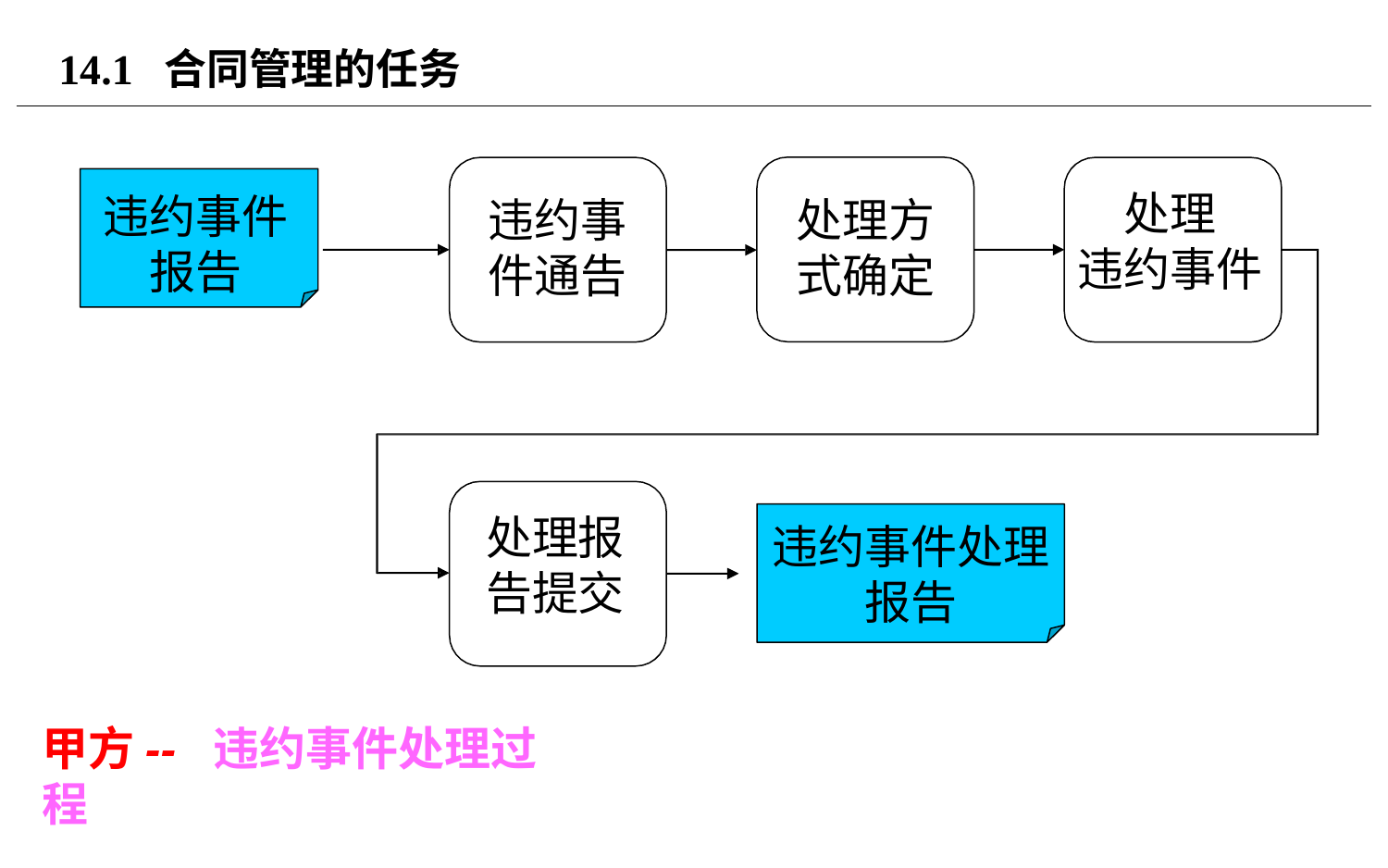

# 14.1  合同管理的任务

处理 违约事件
违约事件报告
处理方 式确定
违约事 件通告

处理报 告提交
违约事件处理 报告

甲方--  违约事件处理过程